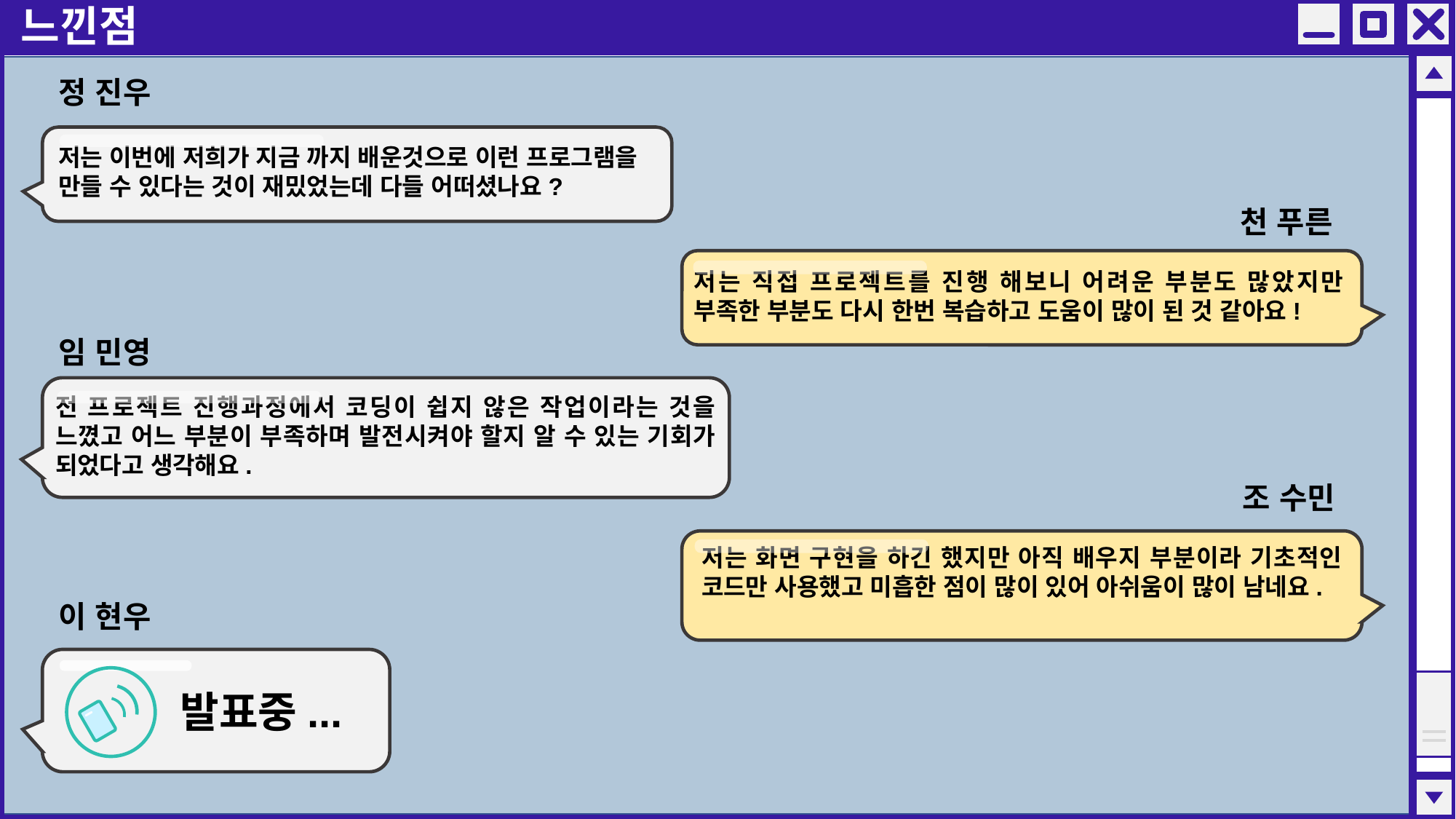

느낀점

정 진우

저는 이번에 저희가 지금 까지 배운것으로 이런 프로그램을 만들 수 있다는 것이 재밌었는데 다들 어떠셨나요?
천 푸른

저는 직접 프로젝트를 진행 해보니 어려운 부분도 많았지만 부족한 부분도 다시 한번 복습하고 도움이 많이 된 것 같아요!
임 민영

전 프로젝트 진행과정에서 코딩이 쉽지 않은 작업이라는 것을 느꼈고 어느 부분이 부족하며 발전시켜야 할지 알 수 있는 기회가 되었다고 생각해요.

조 수민

저는 화면 구현을 하긴 했지만 아직 배우지 부분이라 기초적인 코드만 사용했고 미흡한 점이 많이 있어 아쉬움이 많이 남네요.

이 현우

발표중...